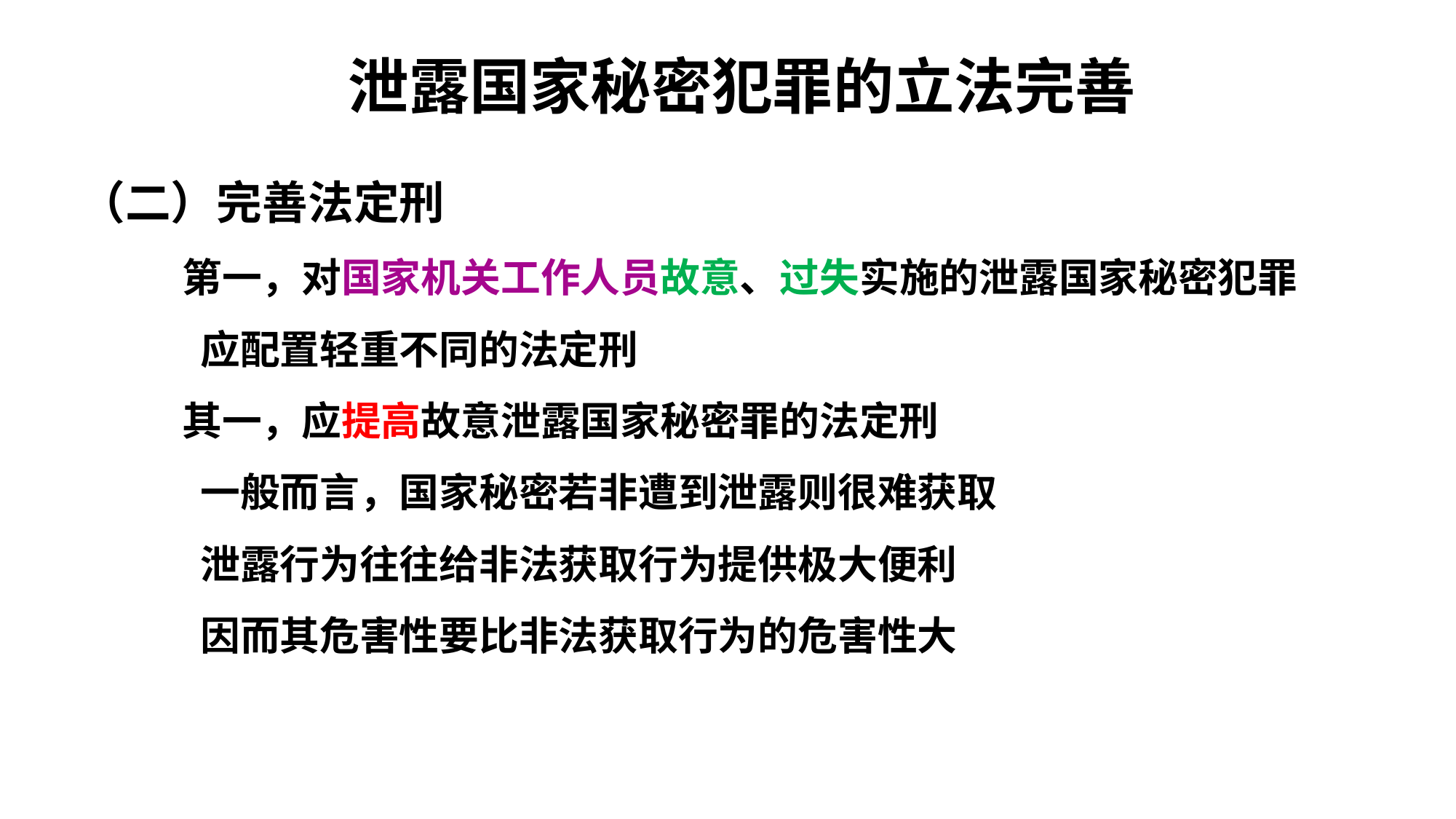

# 泄露国家秘密犯罪的立法完善
（二）完善法定刑
	第一，对国家机关工作人员故意、过失实施的泄露国家秘密犯罪
		 应配置轻重不同的法定刑
	其一，应提高故意泄露国家秘密罪的法定刑
		 一般而言，国家秘密若非遭到泄露则很难获取
		 泄露行为往往给非法获取行为提供极大便利
		 因而其危害性要比非法获取行为的危害性大